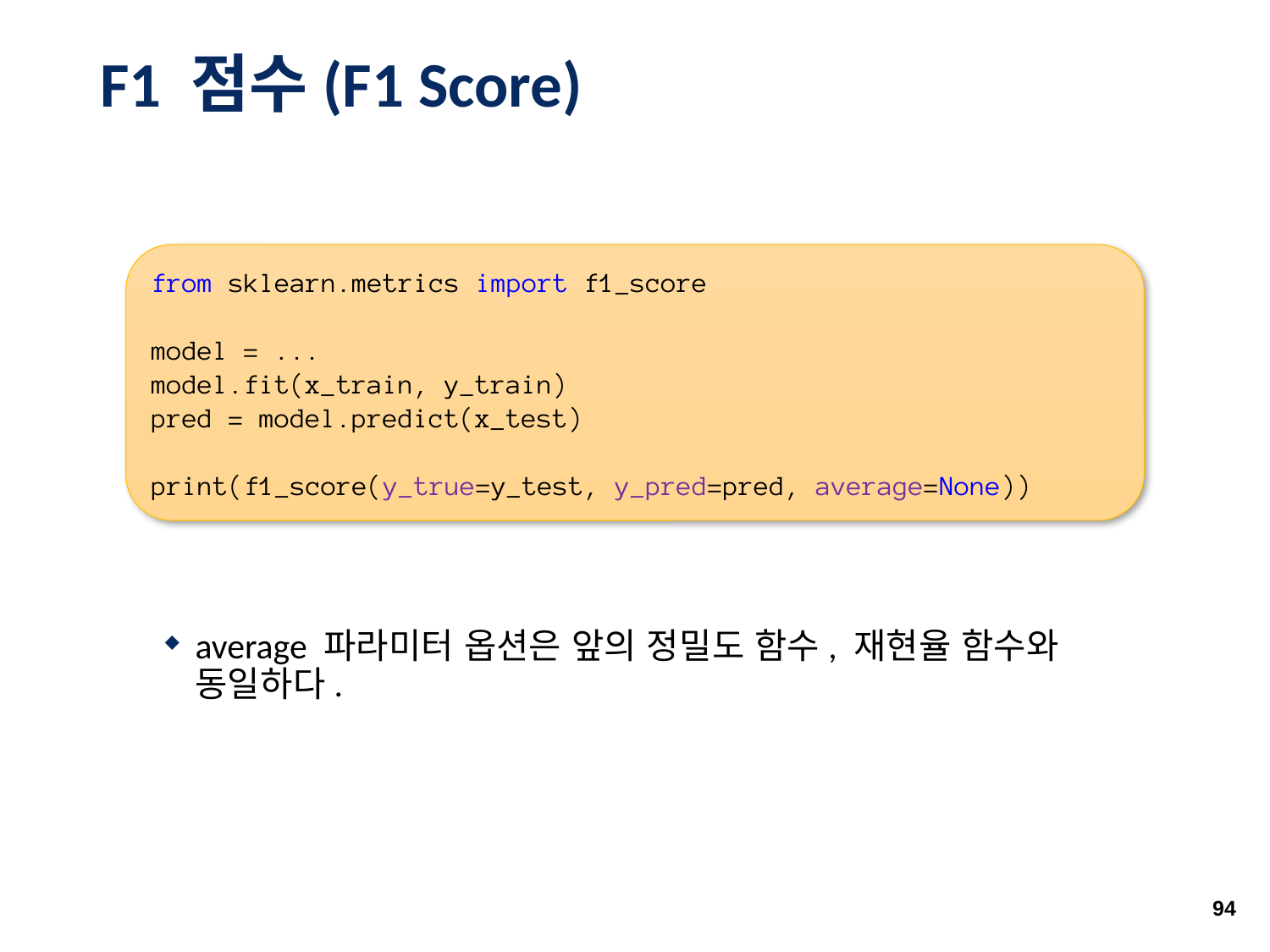

# F1 점수(F1 Score)

average 파라미터 옵션은 앞의 정밀도 함수, 재현율 함수와 동일하다.
from sklearn.metrics import f1_score

model = ...
model.fit(x_train, y_train)
pred = model.predict(x_test)

print(f1_score(y_true=y_test, y_pred=pred, average=None))
94